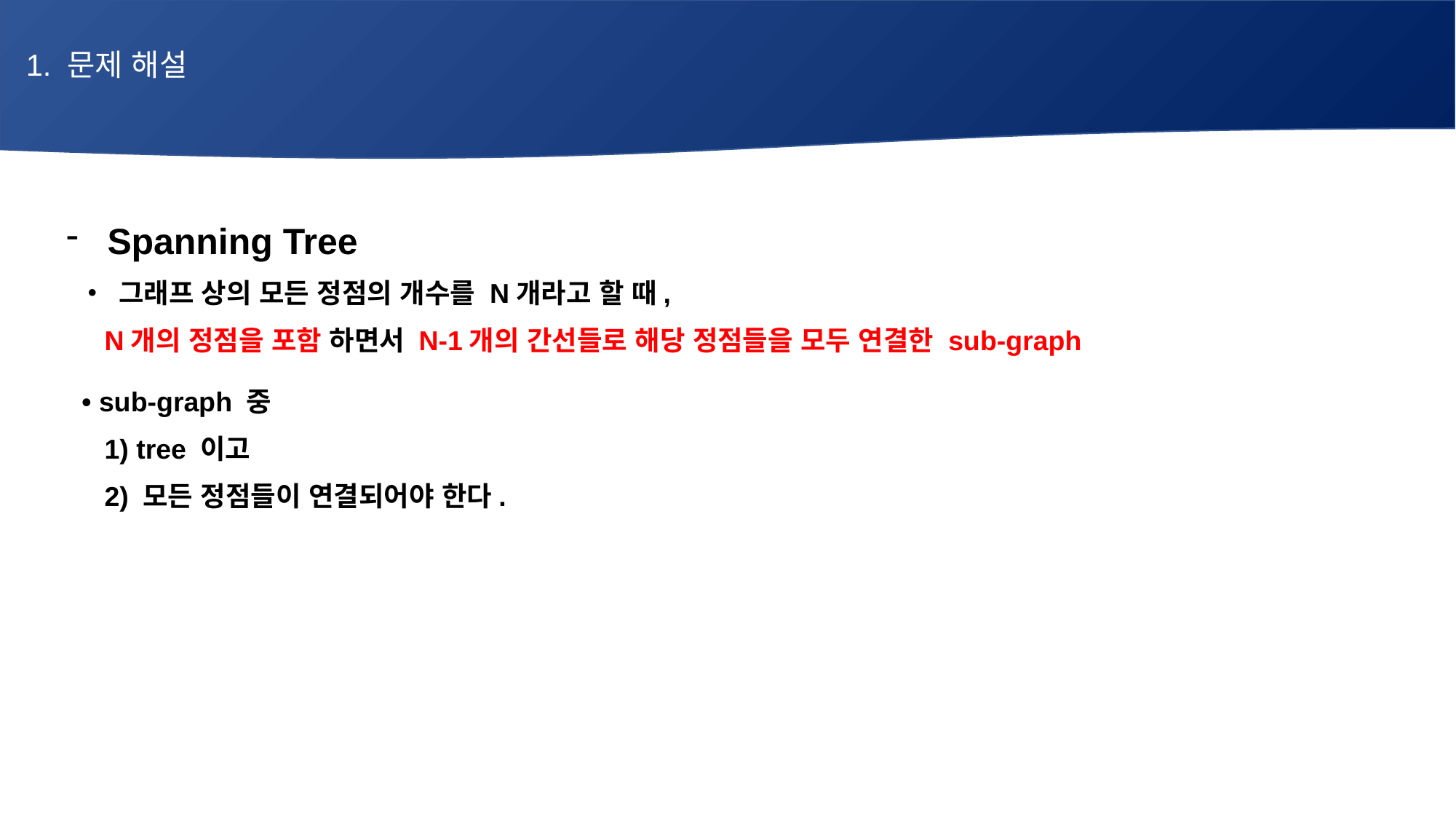

1. 문제 해설
# 매주 1 과제 LV2
Spanning Tree
  • 그래프 상의 모든 정점의 개수를 N개라고 할 때,
     N개의 정점을 포함 하면서 N-1개의 간선들로 해당 정점들을 모두 연결한 sub-graph

  • sub-graph 중
     1) tree 이고
     2) 모든 정점들이 연결되어야 한다.